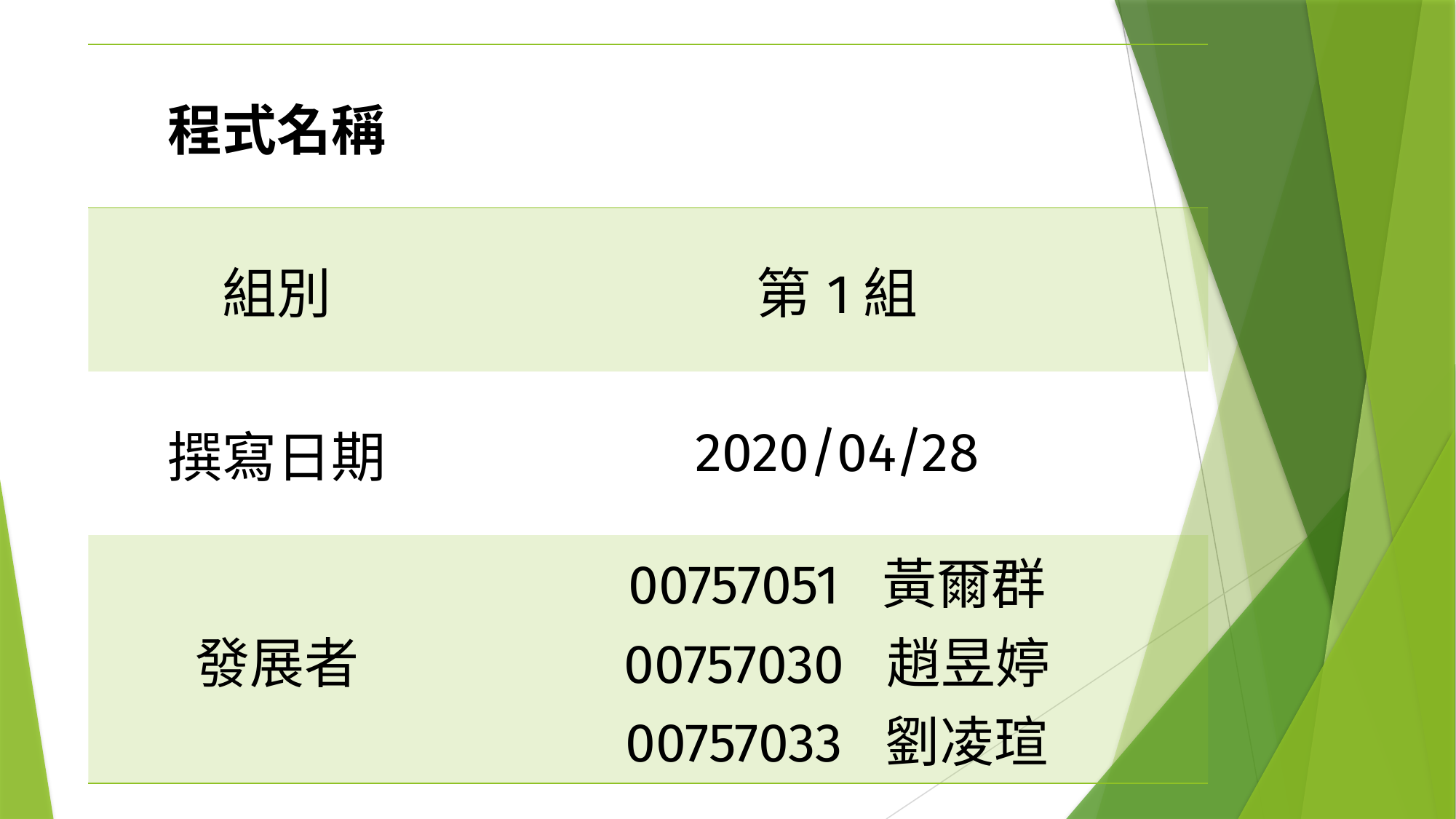

| 程式名稱 |  |
| --- | --- |
| 組別 | 第1組 |
| 撰寫日期 | 2020/04/28 |
| 發展者 | 00757051  黃爾群 00757030  趙昱婷 00757033  劉凌瑄 |